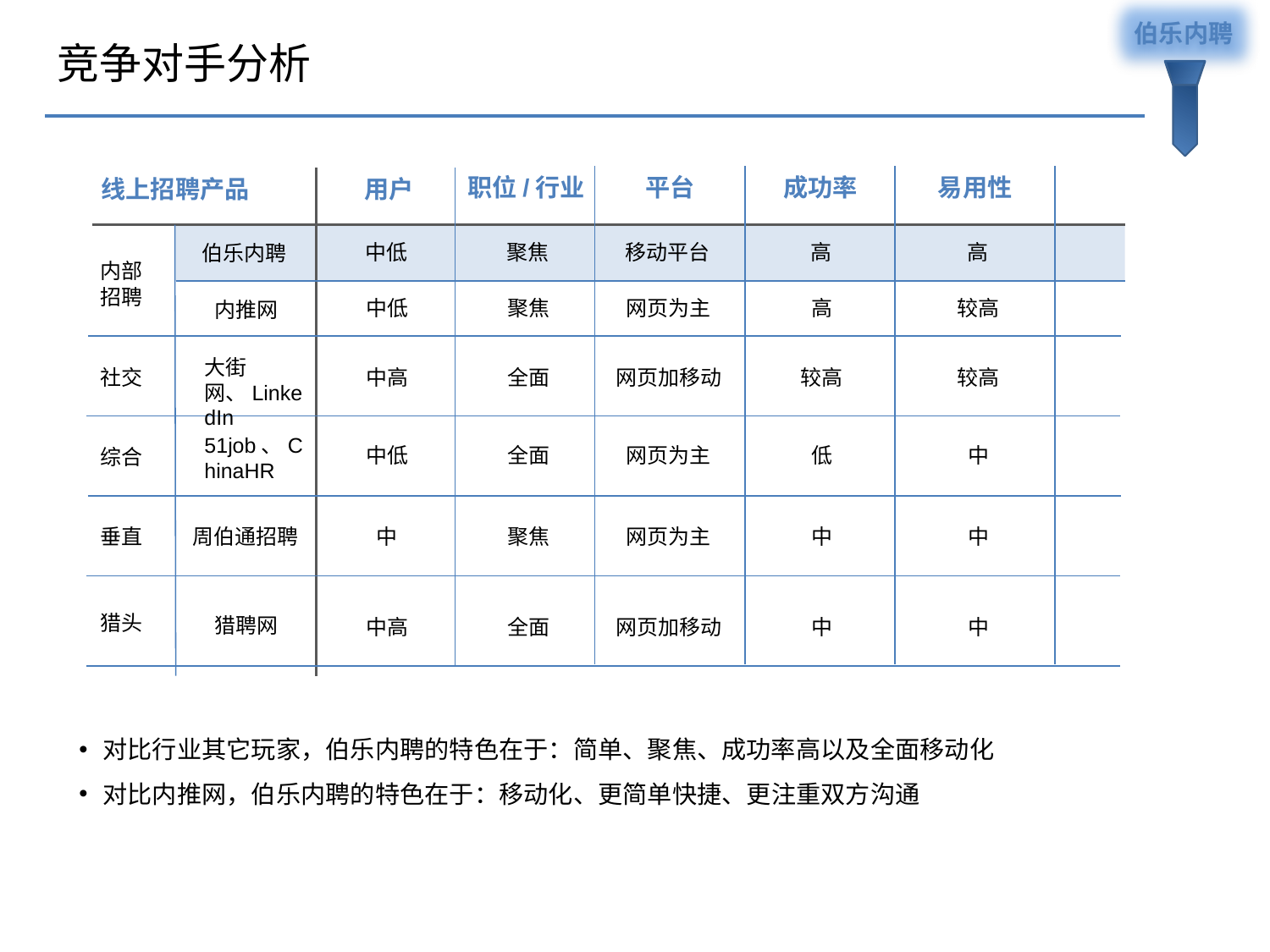

伯乐内聘

竞争对手分析
职位/行业
平台
成功率
易用性
线上招聘产品
用户

中低
聚焦
移动平台
高
高
伯乐内聘
内部招聘
中低
聚焦
网页为主
高
较高
内推网
大街网、LinkedIn
社交
中高
全面
网页加移动
较高
较高
51job、ChinaHR
中低
全面
网页为主
低
中
综合
垂直
周伯通招聘
中
聚焦
网页为主
中
中
猎头
猎聘网
中高
全面
网页加移动
中
中
对比行业其它玩家，伯乐内聘的特色在于：简单、聚焦、成功率高以及全面移动化
对比内推网，伯乐内聘的特色在于：移动化、更简单快捷、更注重双方沟通